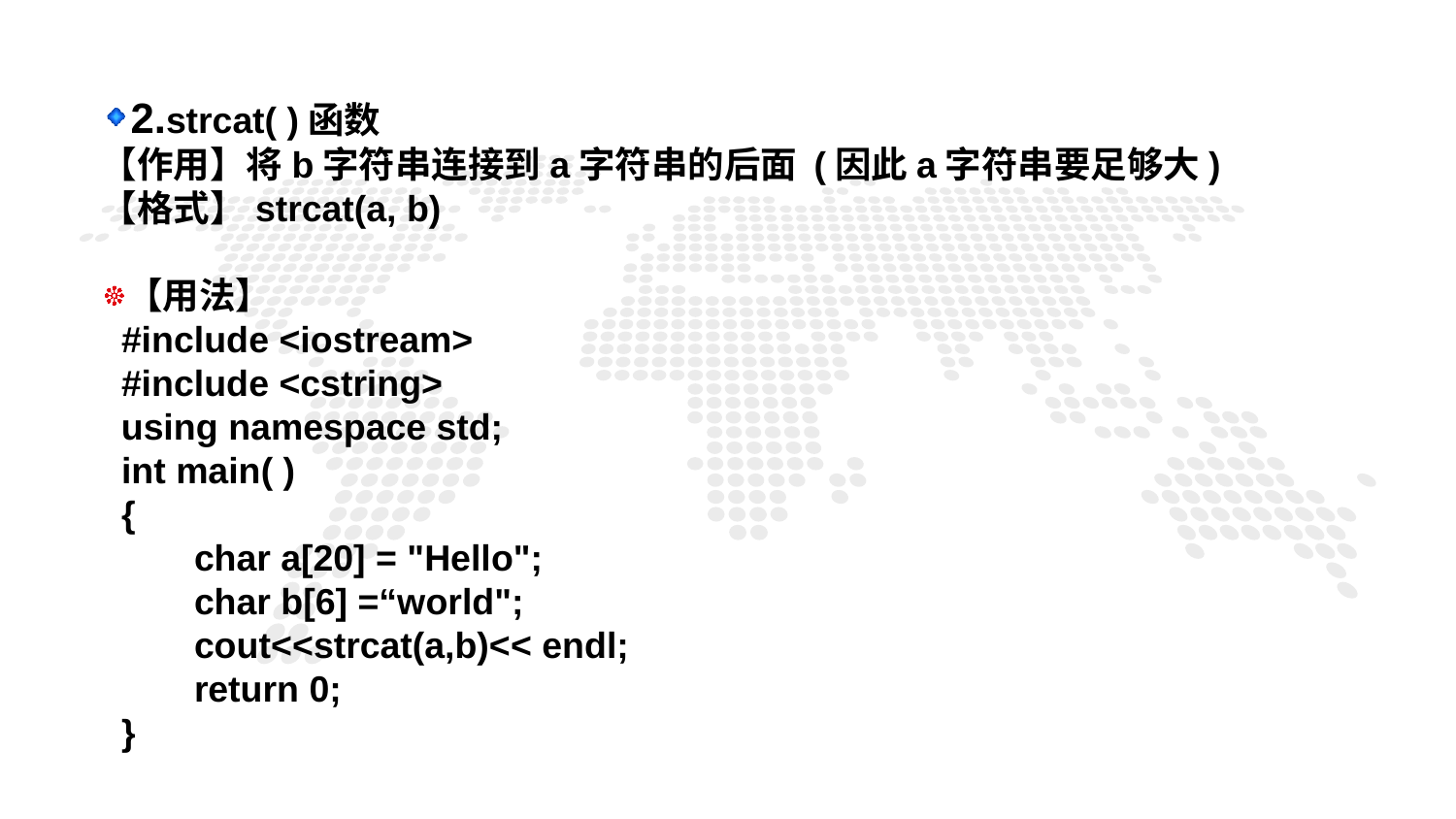

2.strcat( )函数
【作用】将b字符串连接到a字符串的后面 (因此a字符串要足够大)
【格式】strcat(a, b)

【用法】
  #include <iostream>
  #include <cstring>
  using namespace std;
  int main( )
  {
  char a[20] = "Hello";
  char b[6] =“world";
  cout<<strcat(a,b)<< endl;
  return 0;
  }